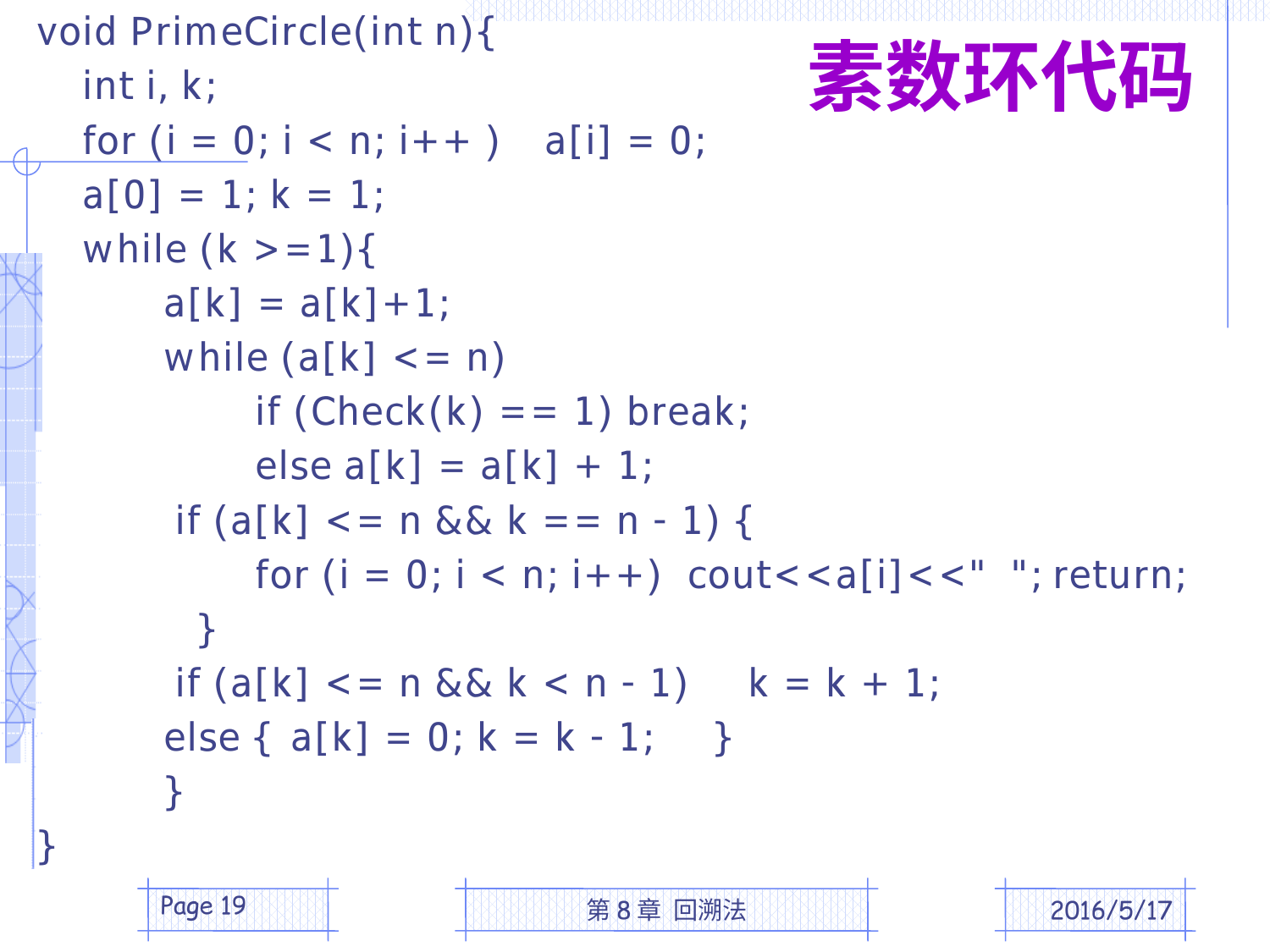

# 素数环代码
void PrimeCircle(int n){
    int i, k;
    for (i = 0; i < n; i++ ) 	a[i] = 0;
    a[0] = 1; k = 1;
    while (k >=1){
	a[k] = a[k]+1;
	while (a[k] <= n)
	        if (Check(k) == 1) break;
	        else a[k] = a[k] + 1;
	 if (a[k] <= n && k == n - 1) {
	        for (i = 0; i < n; i++)  cout<<a[i]<<"  ";	return;
              }
	 if (a[k] <= n && k < n - 1)     k = k + 1;
	else {	a[k] = 0; k = k - 1;     }
	}
}
Page 19
第8章  回溯法
2016/5/17